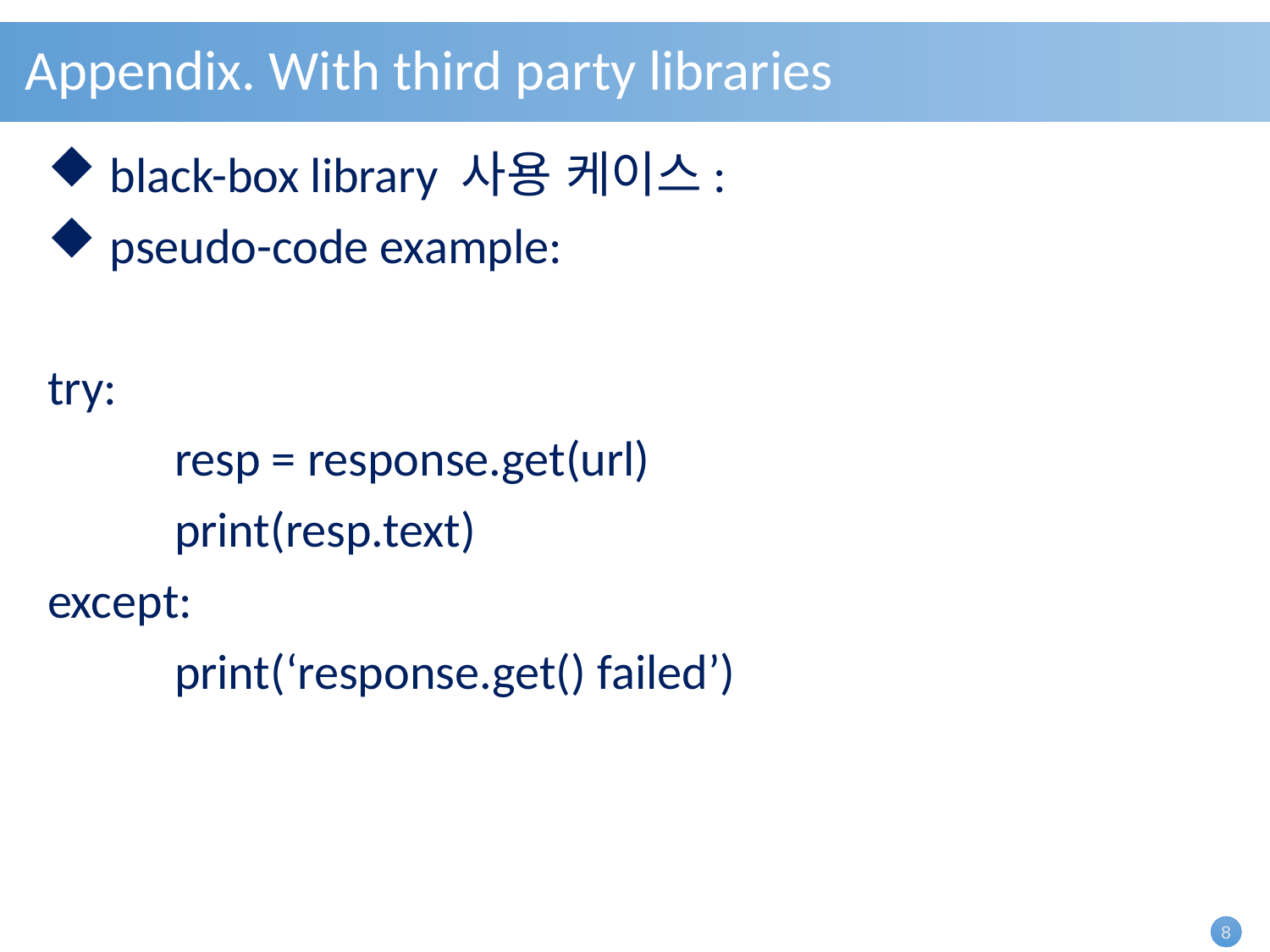

# Appendix. With third party libraries
black-box library 사용 케이스:
pseudo-code example:

try:
	resp = response.get(url)
	print(resp.text)
except:
	print(‘response.get() failed’)